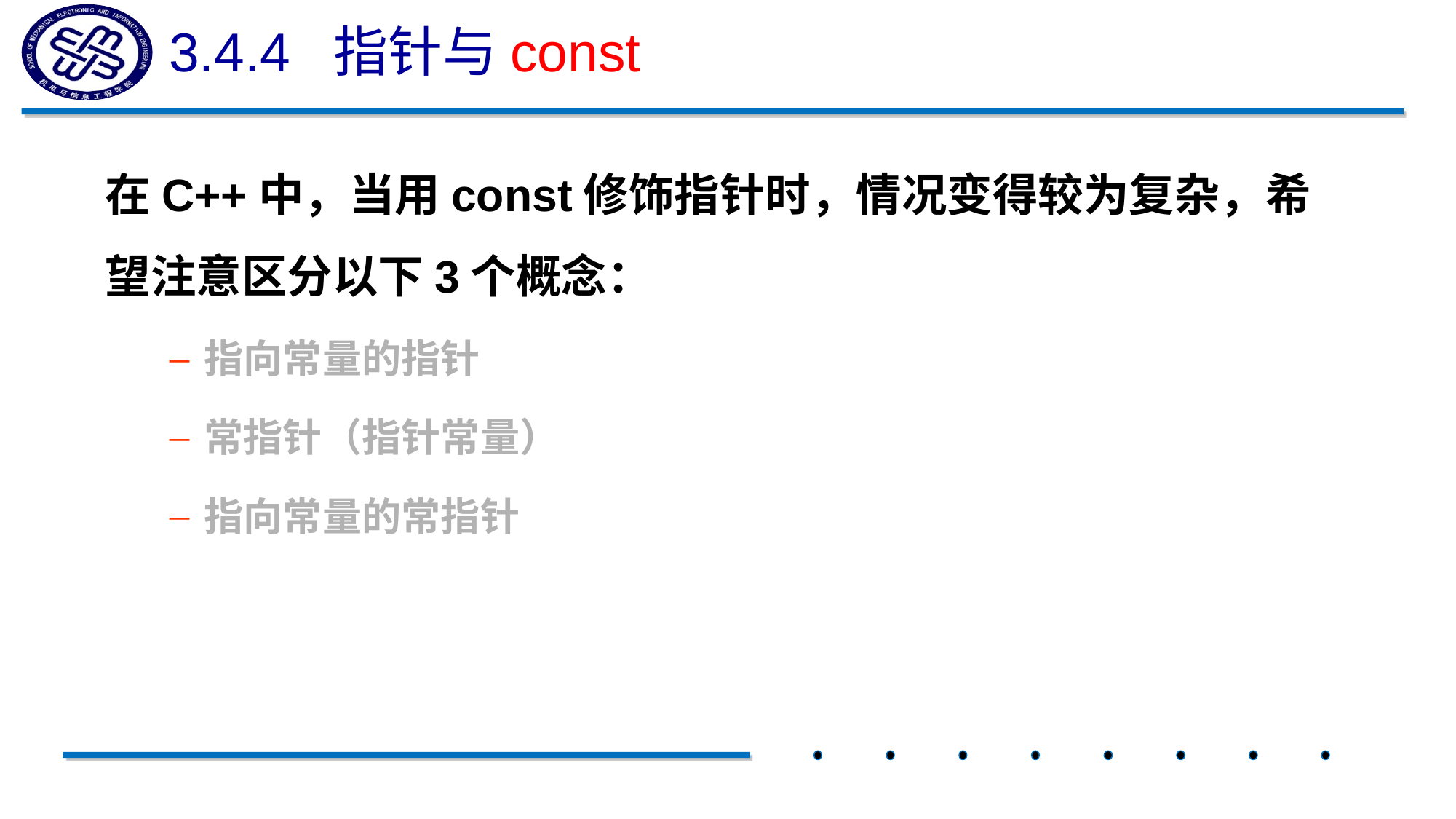

# 3.4.4  指针与const
在C++中，当用const修饰指针时，情况变得较为复杂，希望注意区分以下3个概念：
指向常量的指针
常指针（指针常量）
指向常量的常指针